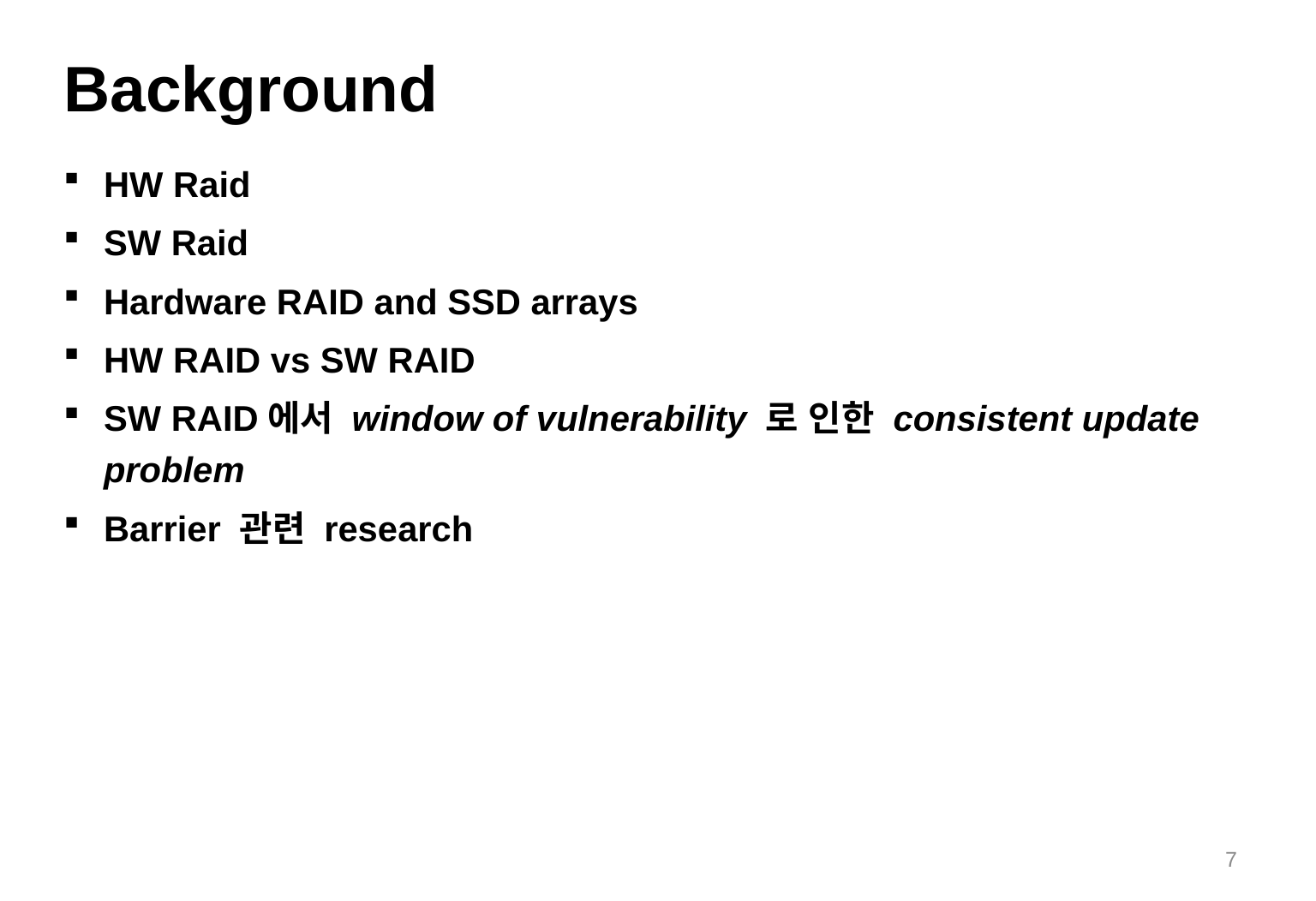

# Background
HW Raid
SW Raid
Hardware RAID and SSD arrays
HW RAID vs SW RAID
SW RAID에서 window of vulnerability 로 인한 consistent update problem
Barrier 관련 research

7